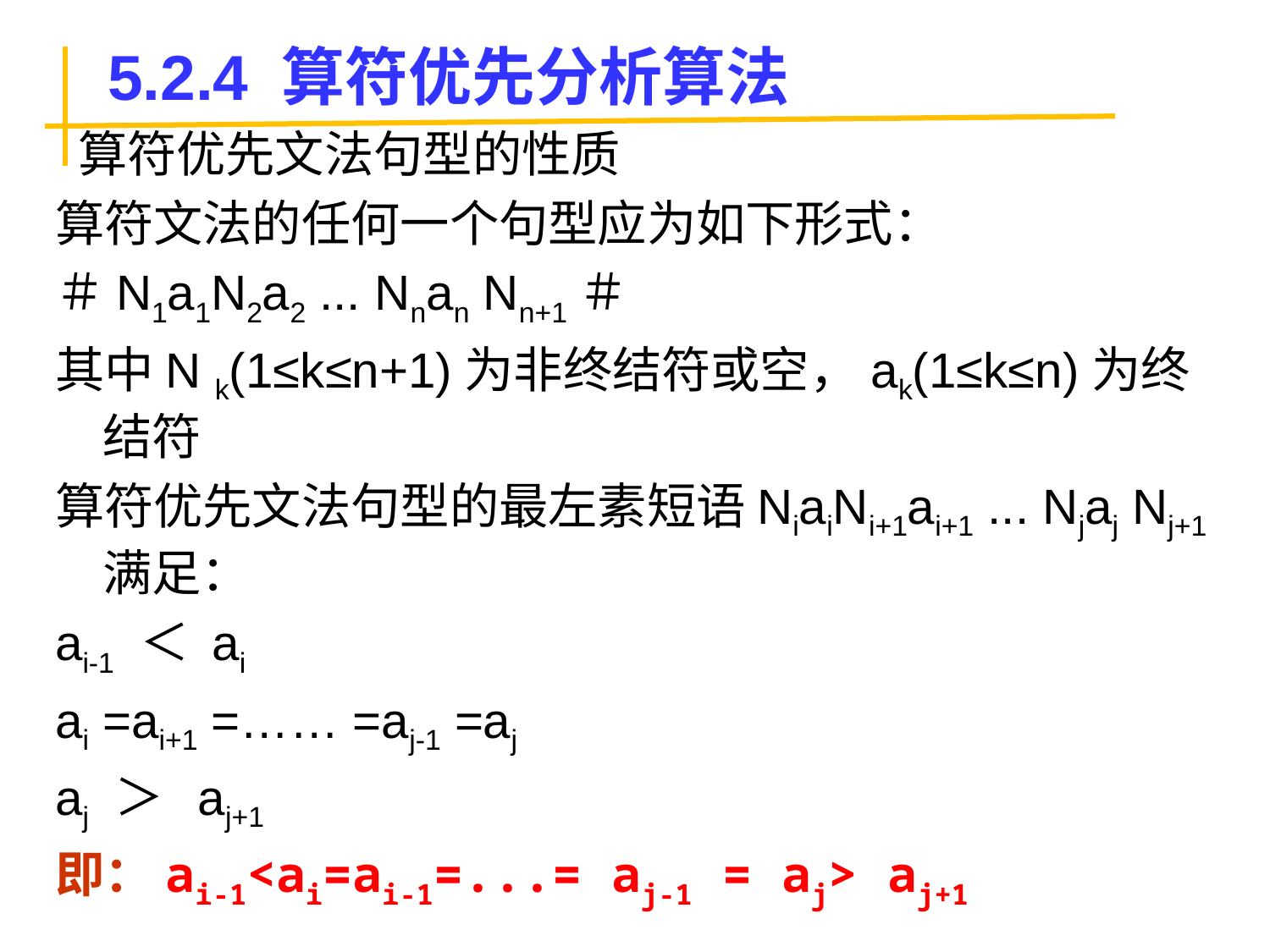

# 5.2.4 算符优先分析算法
 算符优先文法句型的性质
算符文法的任何一个句型应为如下形式：
＃N1a1N2a2 ... Nnan Nn+1＃
其中N k(1≤k≤n+1)为非终结符或空，ak(1≤k≤n)为终结符
算符优先文法句型的最左素短语NiaiNi+1ai+1 ... Njaj Nj+1满足：
ai-1 ＜ ai
ai =ai+1 =…… =aj-1 =aj
aj ＞  aj+1
即：ai-1<ai=ai-1=...= aj-1 = aj> aj+1

30